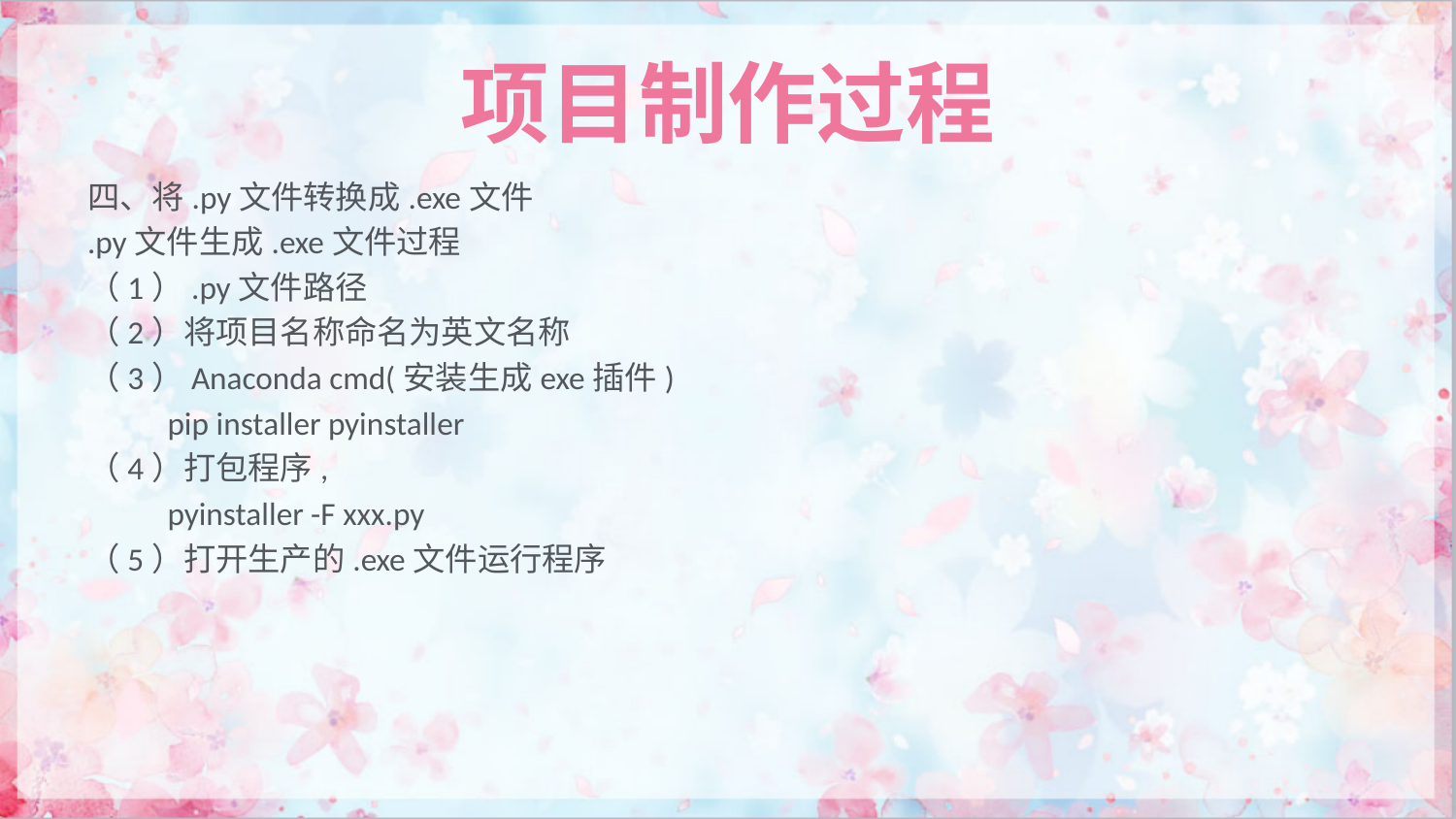

# 项目制作过程
四、将.py文件转换成.exe文件
.py文件生成.exe文件过程
（1）.py文件路径
（2）将项目名称命名为英文名称
（3）Anaconda cmd(安装生成exe插件)
           pip installer pyinstaller
（4）打包程序,
           pyinstaller -F xxx.py
（5）打开生产的.exe文件运行程序